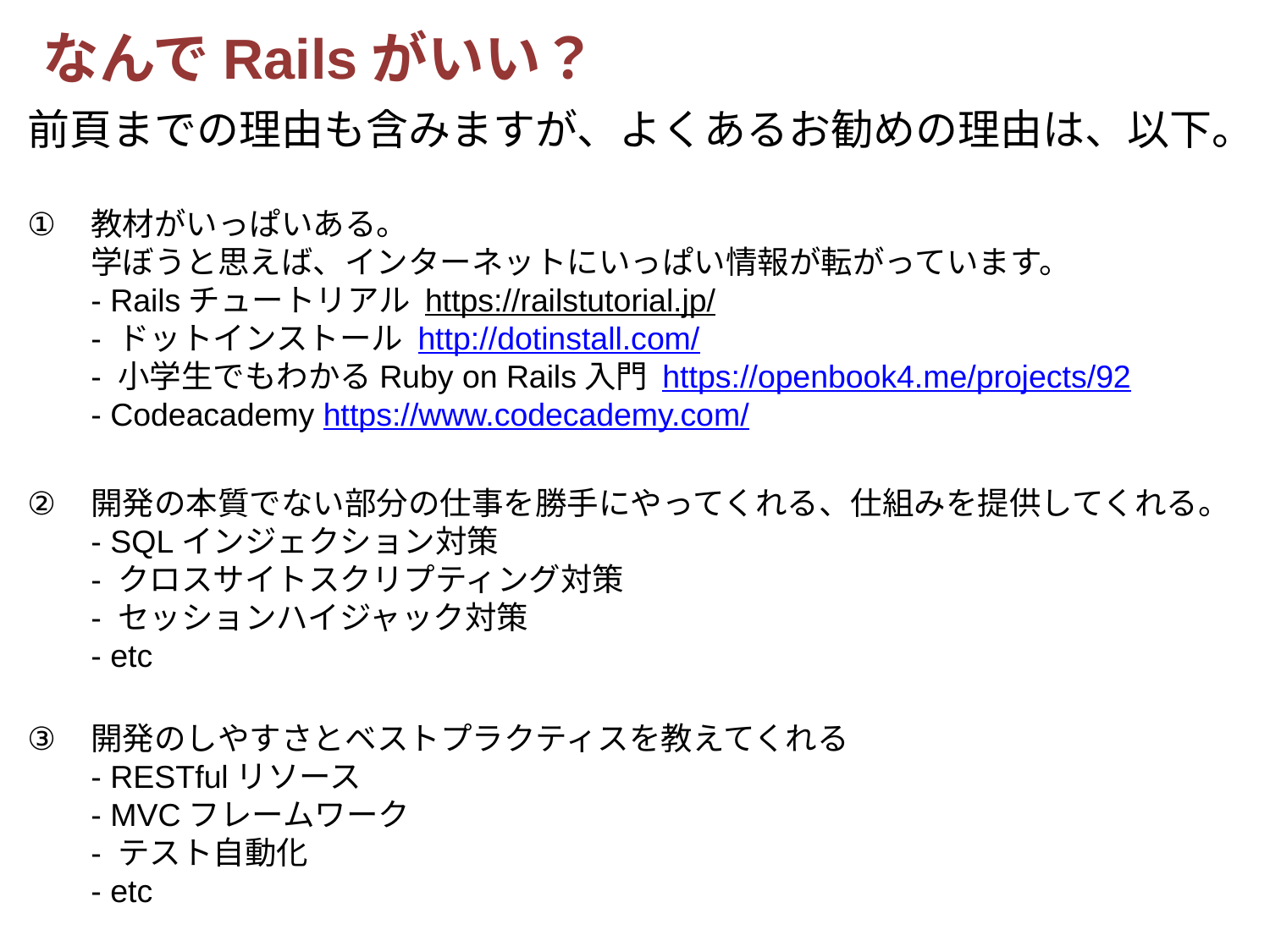

なんでRailsがいい？
前頁までの理由も含みますが、よくあるお勧めの理由は、以下。

教材がいっぱいある。
学ぼうと思えば、インターネットにいっぱい情報が転がっています。
- Railsチュートリアル https://railstutorial.jp/
- ドットインストール http://dotinstall.com/
- 小学生でもわかるRuby on Rails入門 https://openbook4.me/projects/92
- Codeacademy https://www.codecademy.com/

開発の本質でない部分の仕事を勝手にやってくれる、仕組みを提供してくれる。
- SQLインジェクション対策
- クロスサイトスクリプティング対策
- セッションハイジャック対策
- etc
開発のしやすさとベストプラクティスを教えてくれる
- RESTfulリソース
- MVCフレームワーク
- テスト自動化
- etc